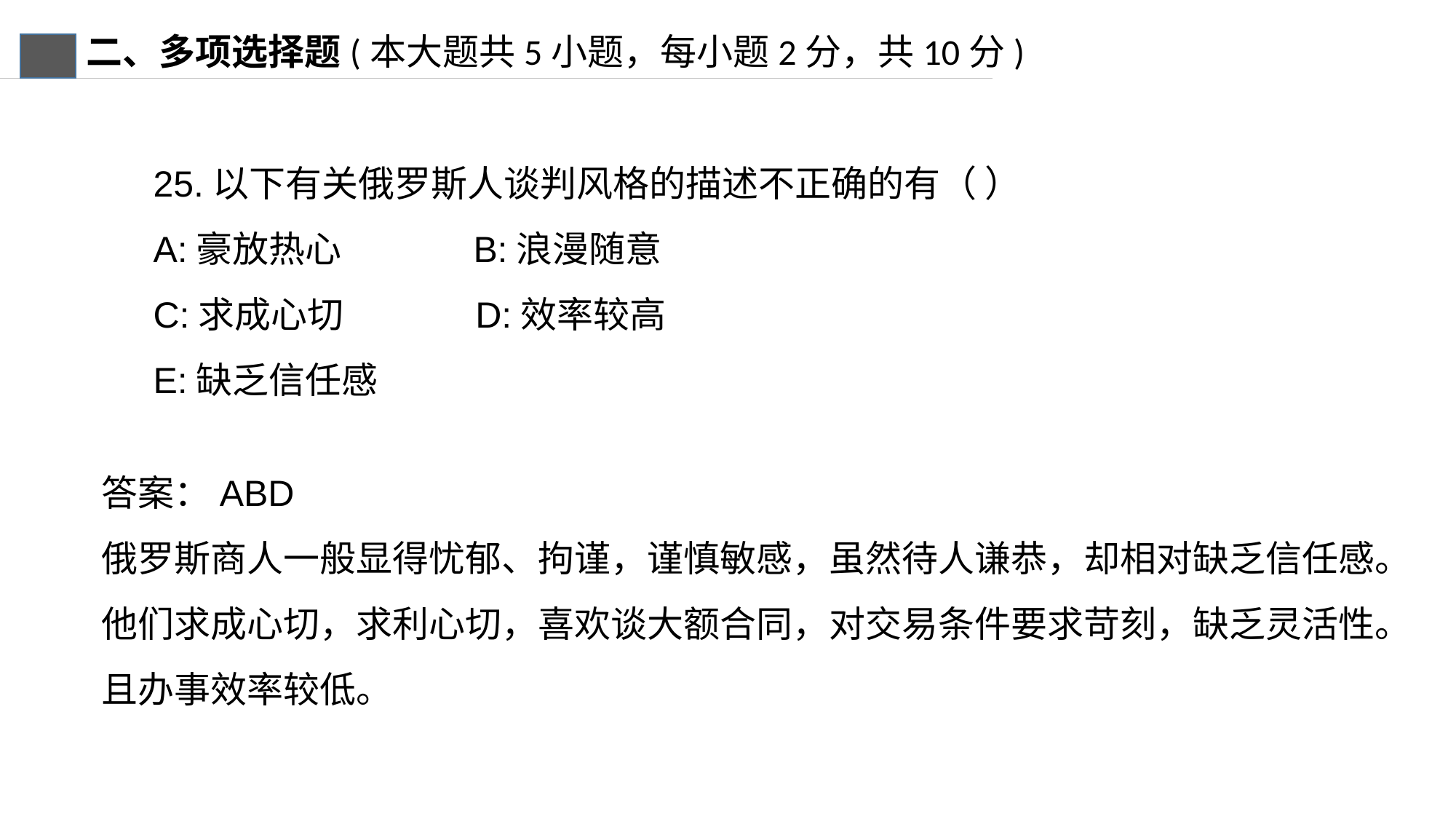

二、多项选择题(本大题共5小题，每小题2分，共10分)

25.以下有关俄罗斯人谈判风格的描述不正确的有（ ）
A:豪放热心               B:浪漫随意
C:求成心切               D:效率较高
E:缺乏信任感
答案：ABD
俄罗斯商人一般显得忧郁、拘谨，谨慎敏感，虽然待人谦恭，却相对缺乏信任感。他们求成心切，求利心切，喜欢谈大额合同，对交易条件要求苛刻，缺乏灵活性。且办事效率较低。